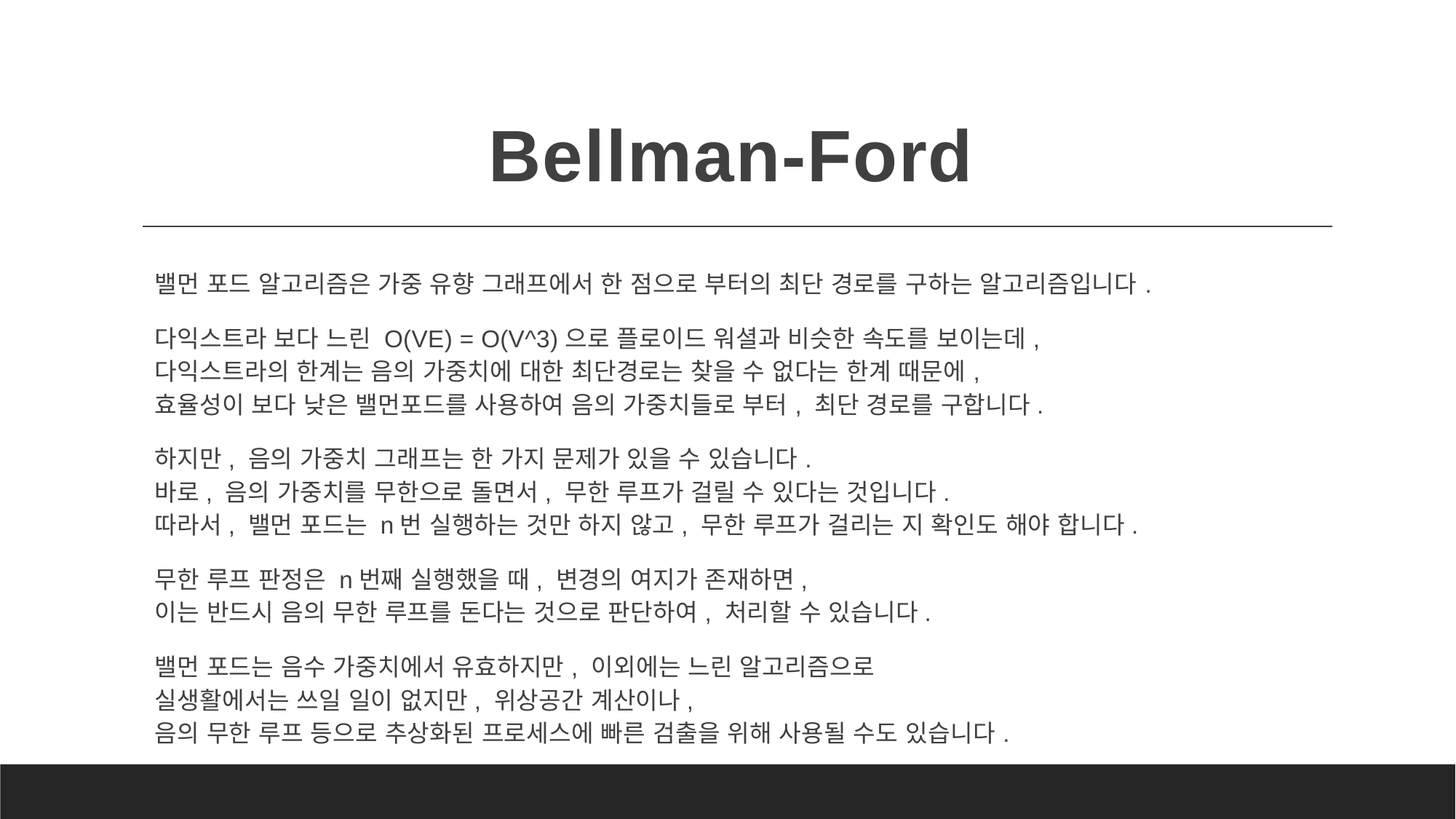

# Bellman-Ford
밸먼 포드 알고리즘은 가중 유향 그래프에서 한 점으로 부터의 최단 경로를 구하는 알고리즘입니다.
다익스트라 보다 느린 O(VE) = O(V^3)으로 플로이드 워셜과 비슷한 속도를 보이는데,
다익스트라의 한계는 음의 가중치에 대한 최단경로는 찾을 수 없다는 한계 때문에,
효율성이 보다 낮은 밸먼포드를 사용하여 음의 가중치들로 부터, 최단 경로를 구합니다.
하지만, 음의 가중치 그래프는 한 가지 문제가 있을 수 있습니다.
바로, 음의 가중치를 무한으로 돌면서, 무한 루프가 걸릴 수 있다는 것입니다.
따라서, 밸먼 포드는 n번 실행하는 것만 하지 않고, 무한 루프가 걸리는 지 확인도 해야 합니다.
무한 루프 판정은 n번째 실행했을 때, 변경의 여지가 존재하면,
이는 반드시 음의 무한 루프를 돈다는 것으로 판단하여, 처리할 수 있습니다.
밸먼 포드는 음수 가중치에서 유효하지만, 이외에는 느린 알고리즘으로
실생활에서는 쓰일 일이 없지만, 위상공간 계산이나,
음의 무한 루프 등으로 추상화된 프로세스에 빠른 검출을 위해 사용될 수도 있습니다.